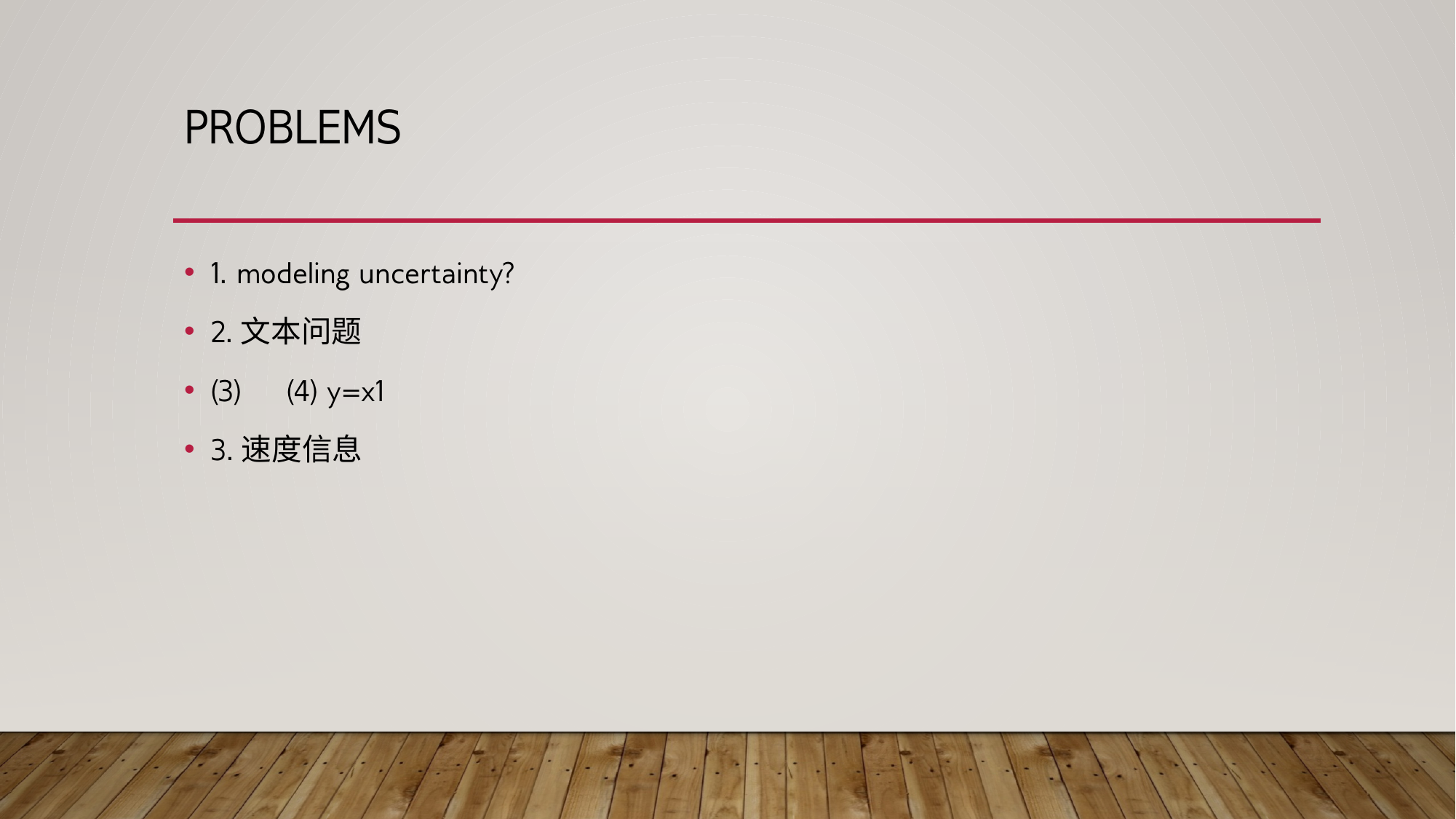

# problems
1. modeling uncertainty?
2.文本问题
(3)     (4) y=x1
3.速度信息